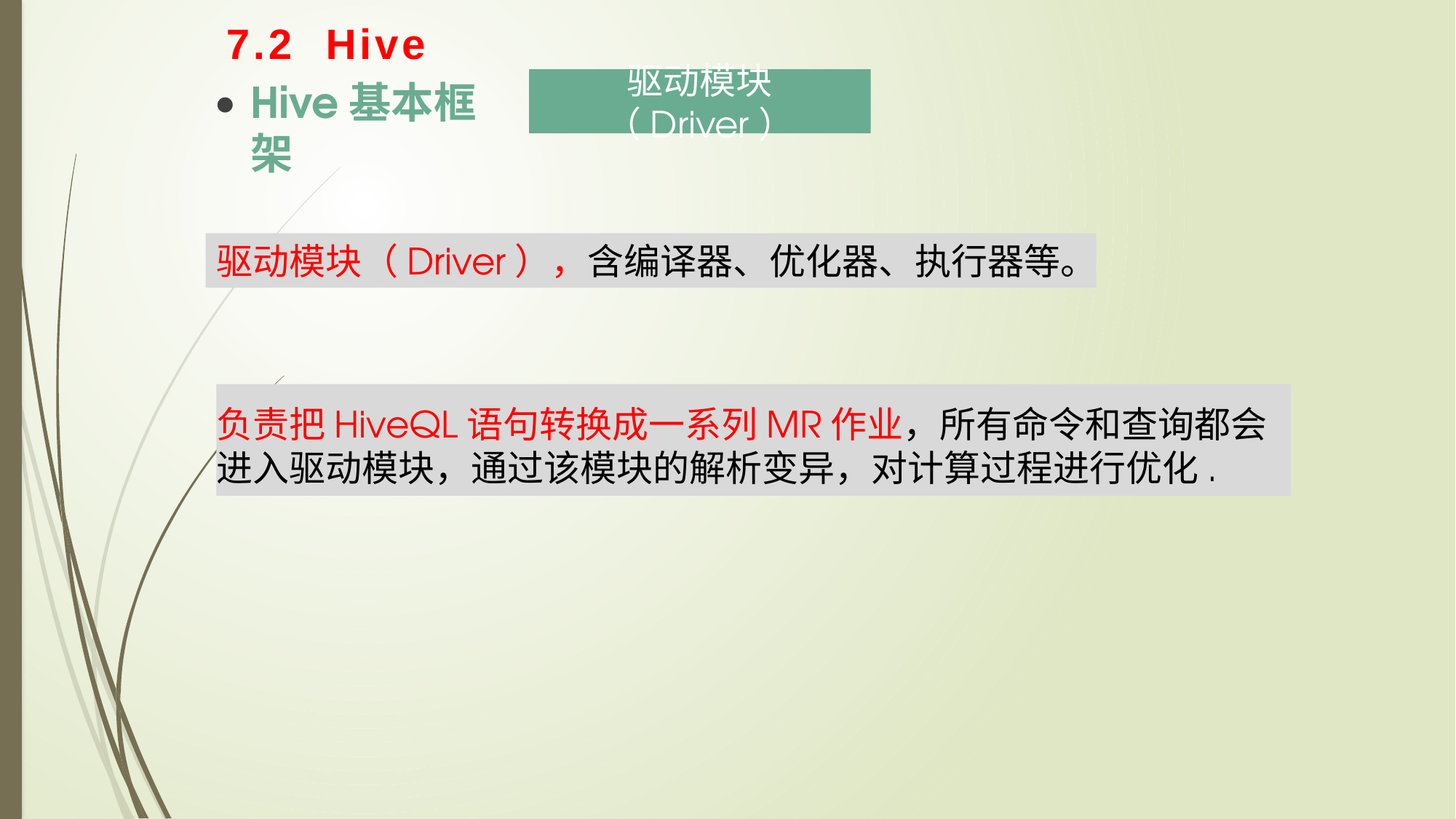

7.2  Hive
驱动模块（Driver）
Hive基本框架

驱动模块（Driver），含编译器、优化器、执行器等。

负责把HiveQL语句转换成一系列MR作业，所有命令和查询都会进入驱动模块，通过该模块的解析变异，对计算过程进行优化.